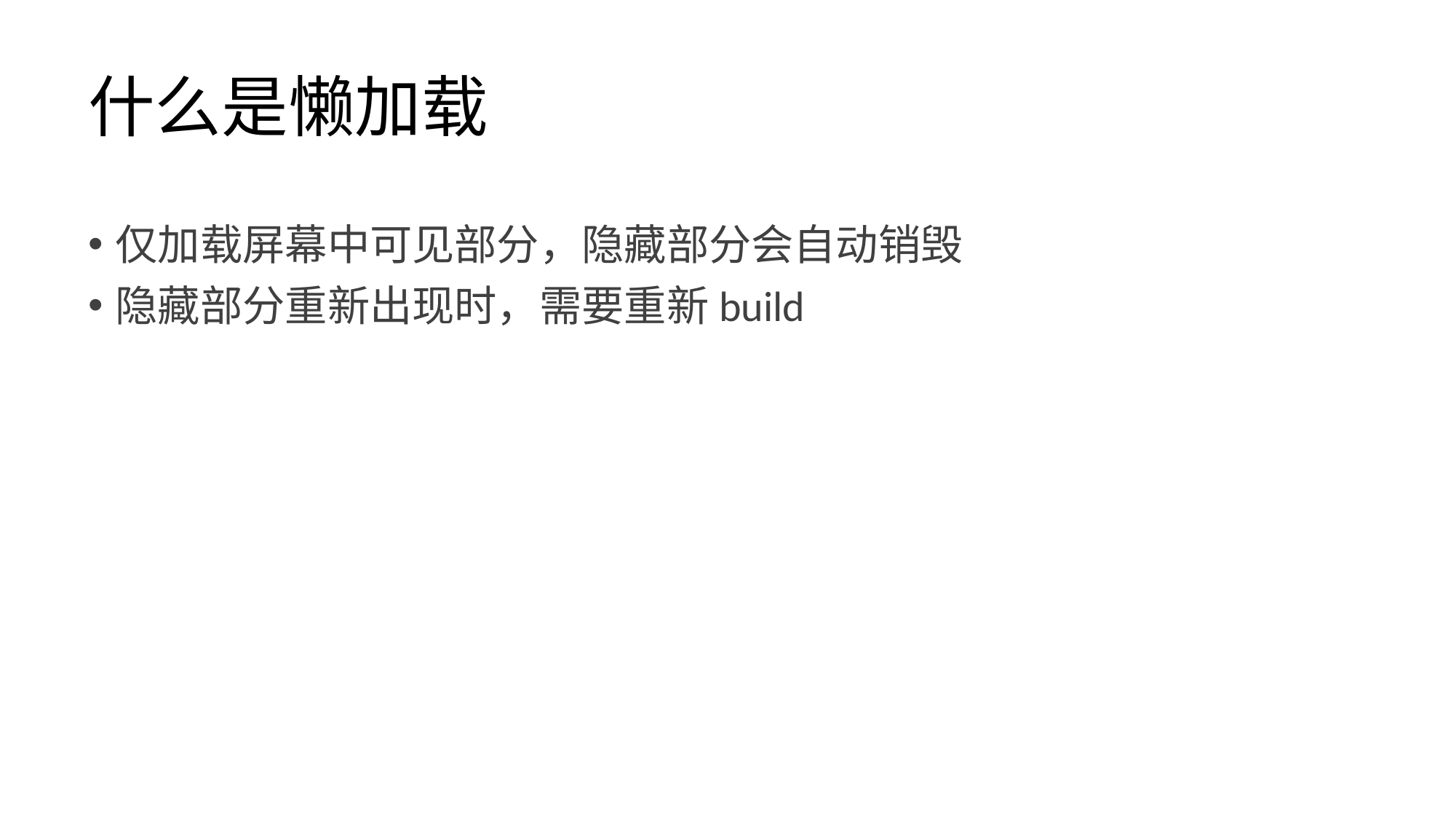

# 什么是懒加载
仅加载屏幕中可见部分，隐藏部分会自动销毁
隐藏部分重新出现时，需要重新build